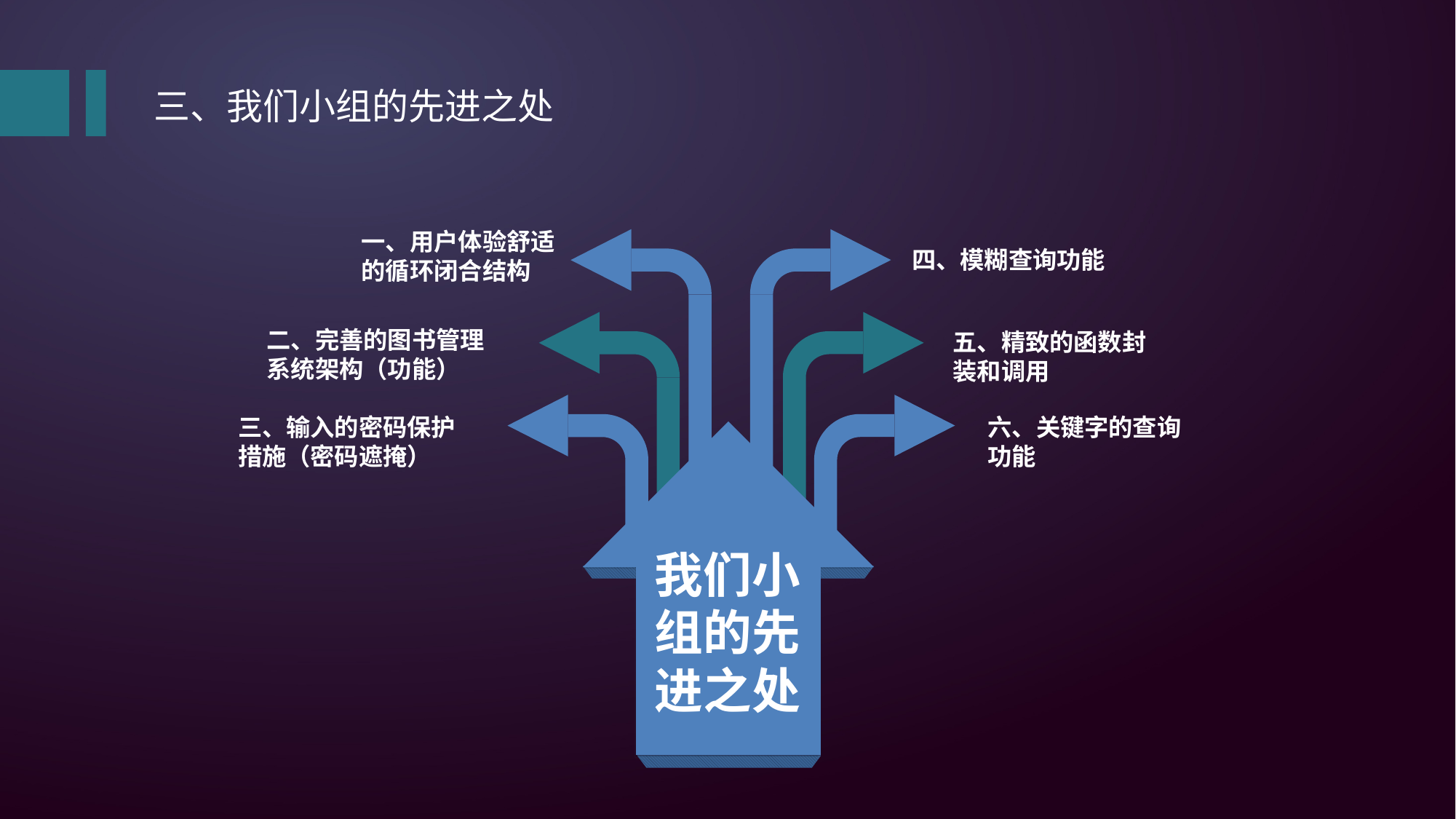

三、我们小组的先进之处
一、用户体验舒适的循环闭合结构
四、模糊查询功能
二、完善的图书管理系统架构（功能）

五、精致的函数封装和调用

六、关键字的查询功能
三、输入的密码保护措施（密码遮掩）

我们小组的先进之处